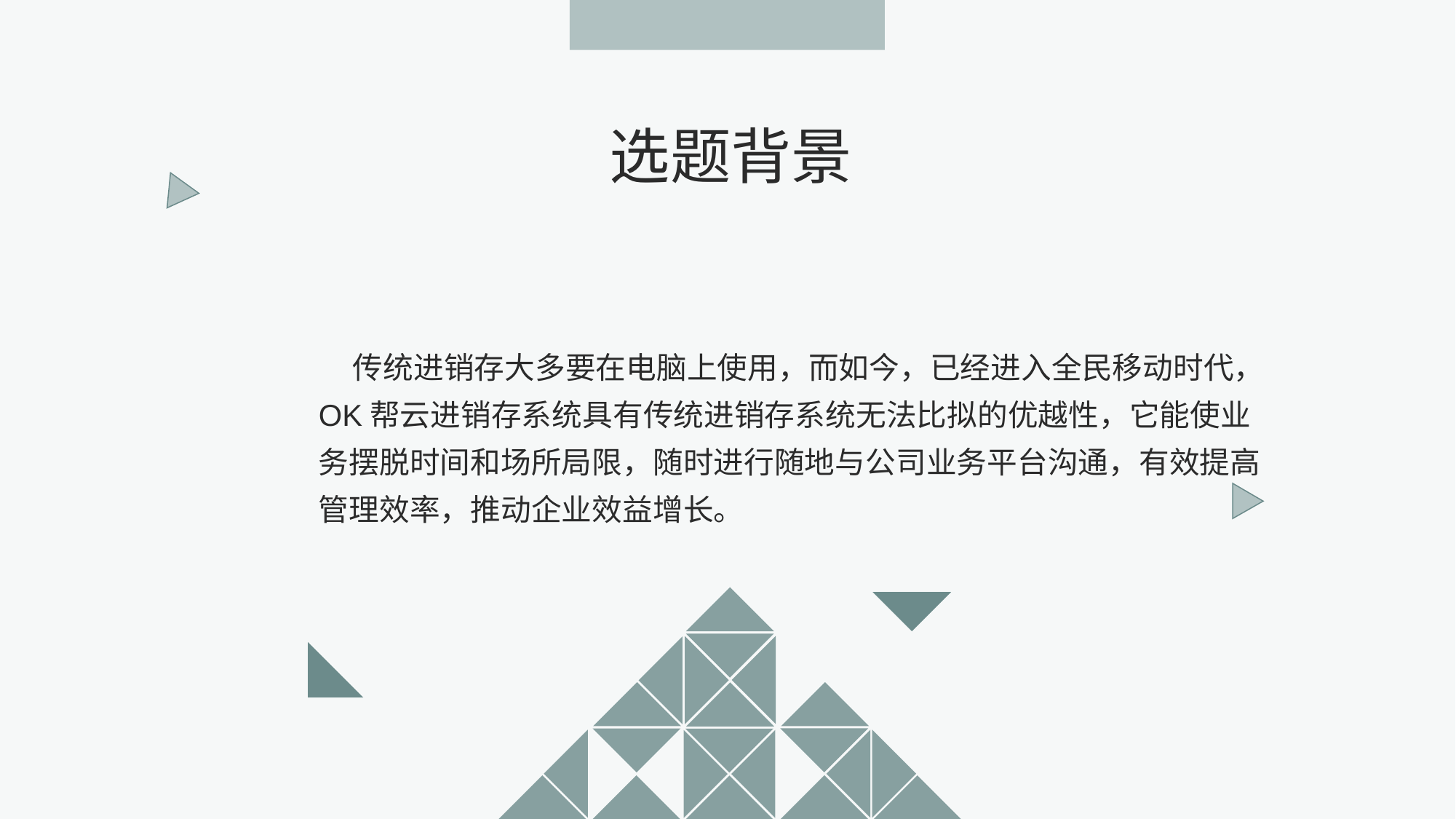

选题背景

    传统进销存大多要在电脑上使用，而如今，已经进入全民移动时代，OK帮云进销存系统具有传统进销存系统无法比拟的优越性，它能使业务摆脱时间和场所局限，随时进行随地与公司业务平台沟通，有效提高管理效率，推动企业效益增长。